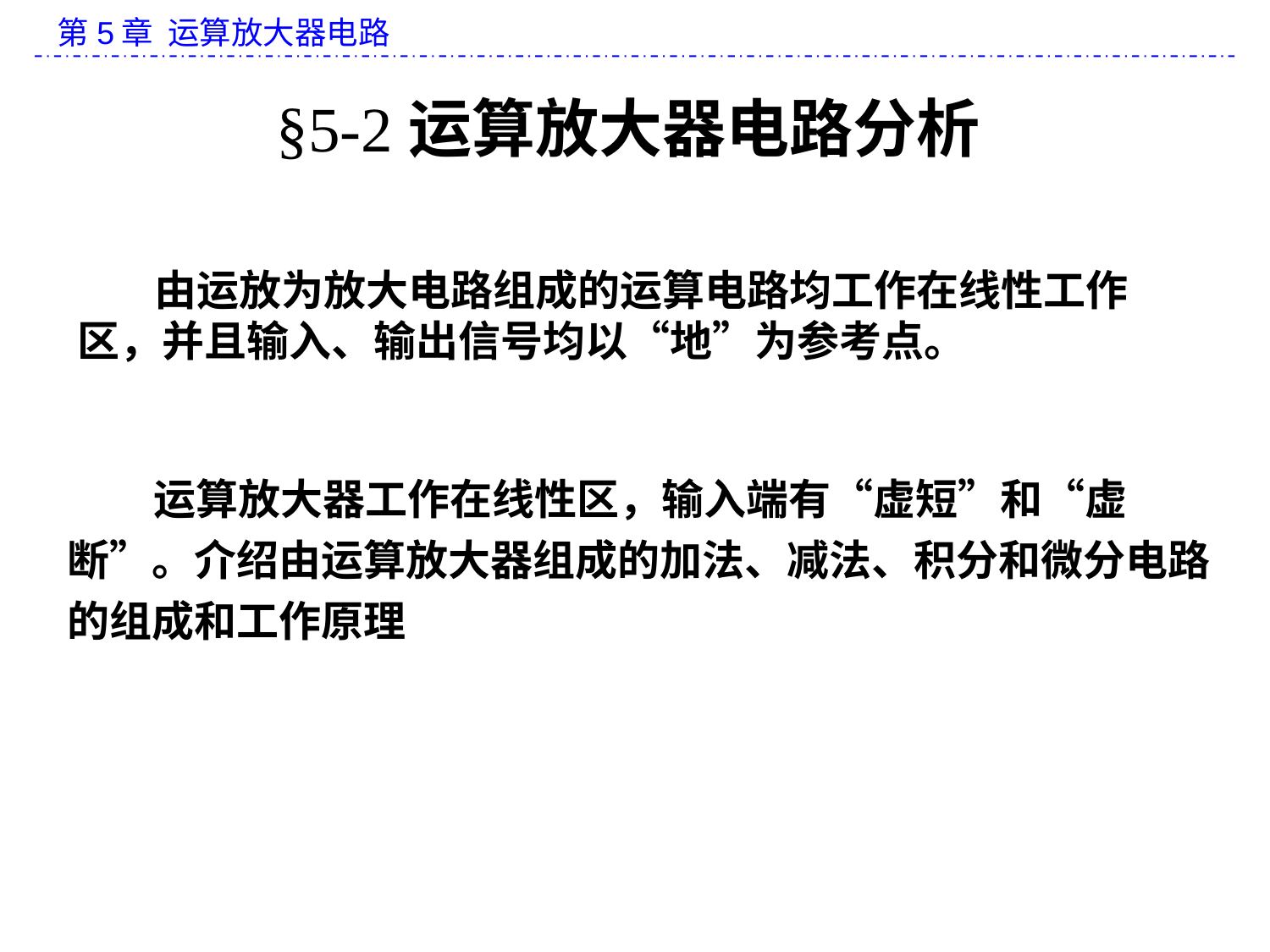

§5-2运算放大器电路分析
       由运放为放大电路组成的运算电路均工作在线性工作区，并且输入、输出信号均以“地”为参考点。
        运算放大器工作在线性区，输入端有“虚短”和“虚断”。介绍由运算放大器组成的加法、减法、积分和微分电路的组成和工作原理